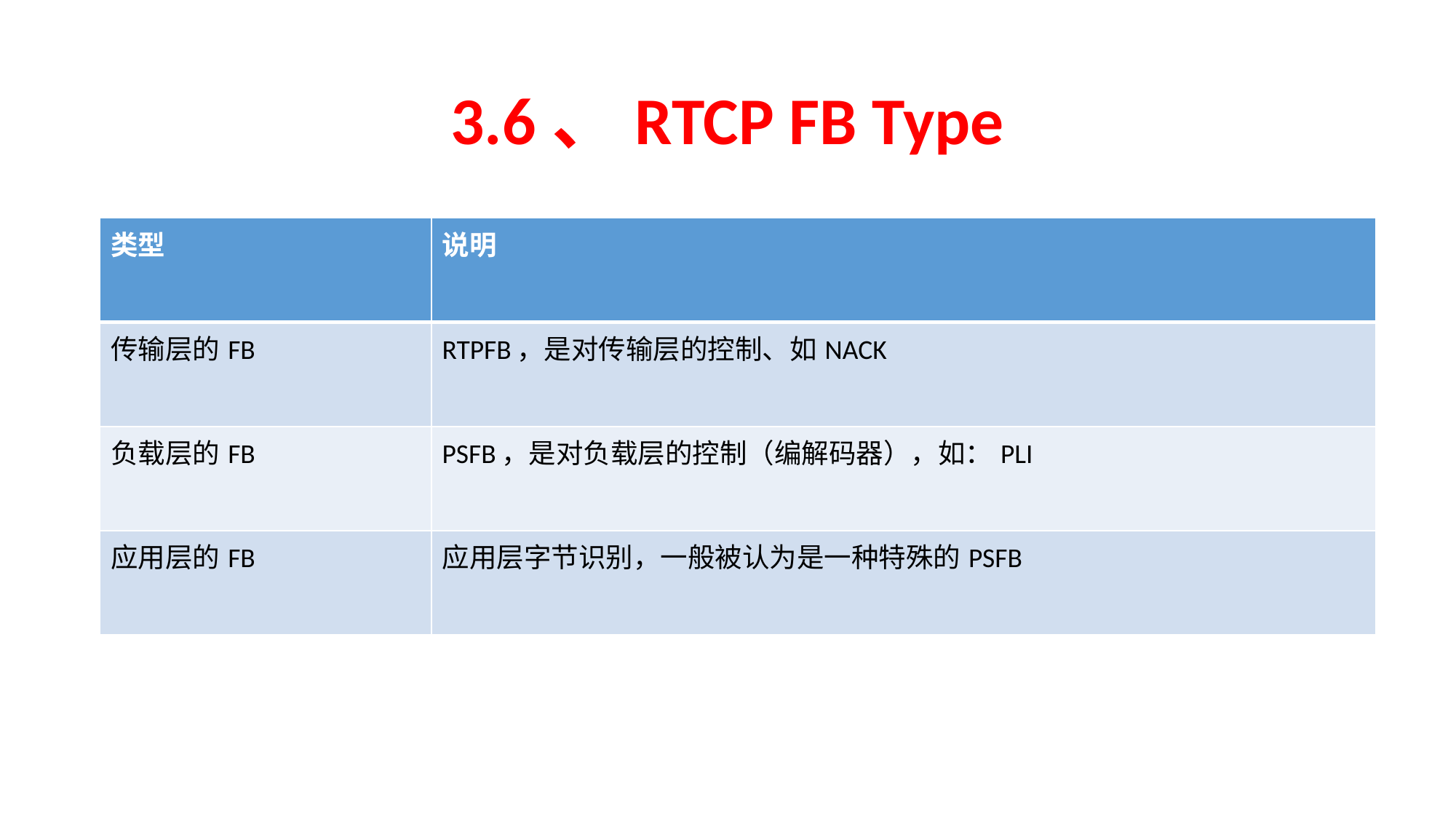

# 3.6、RTCP FB Type
| 类型 | 说明 |
| --- | --- |
| 传输层的FB | RTPFB，是对传输层的控制、如NACK |
| 负载层的FB | PSFB，是对负载层的控制（编解码器），如：PLI |
| 应用层的FB | 应用层字节识别，一般被认为是一种特殊的PSFB |